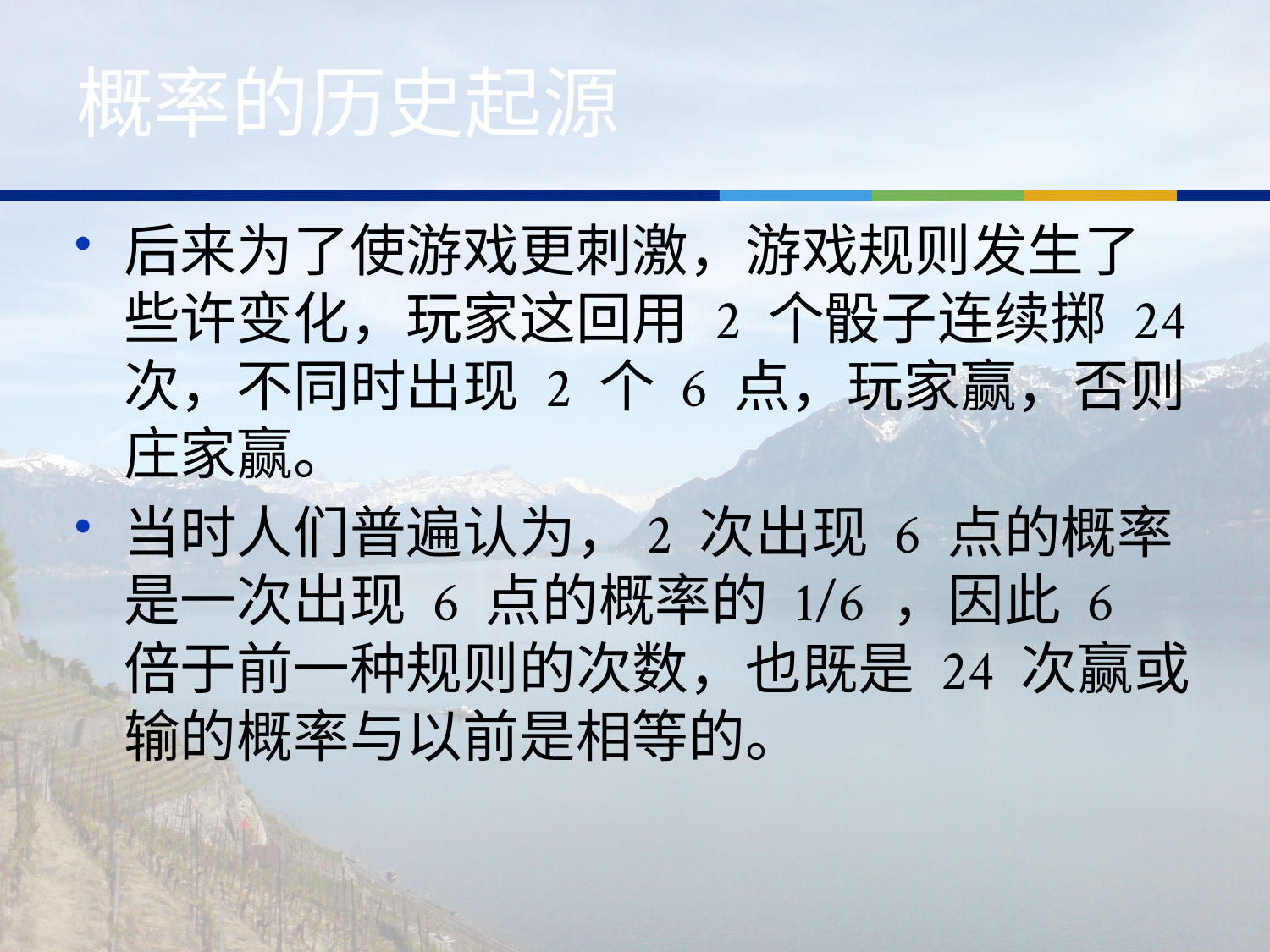

# 概率的历史起源
后来为了使游戏更刺激，游戏规则发生了些许变化，玩家这回用 2 个骰子连续掷 24 次，不同时出现 2 个 6 点，玩家赢，否则庄家赢。
当时人们普遍认为，2 次出现 6 点的概率是一次出现 6 点的概率的 1/6 ，因此 6 倍于前一种规则的次数，也既是 24 次赢或输的概率与以前是相等的。